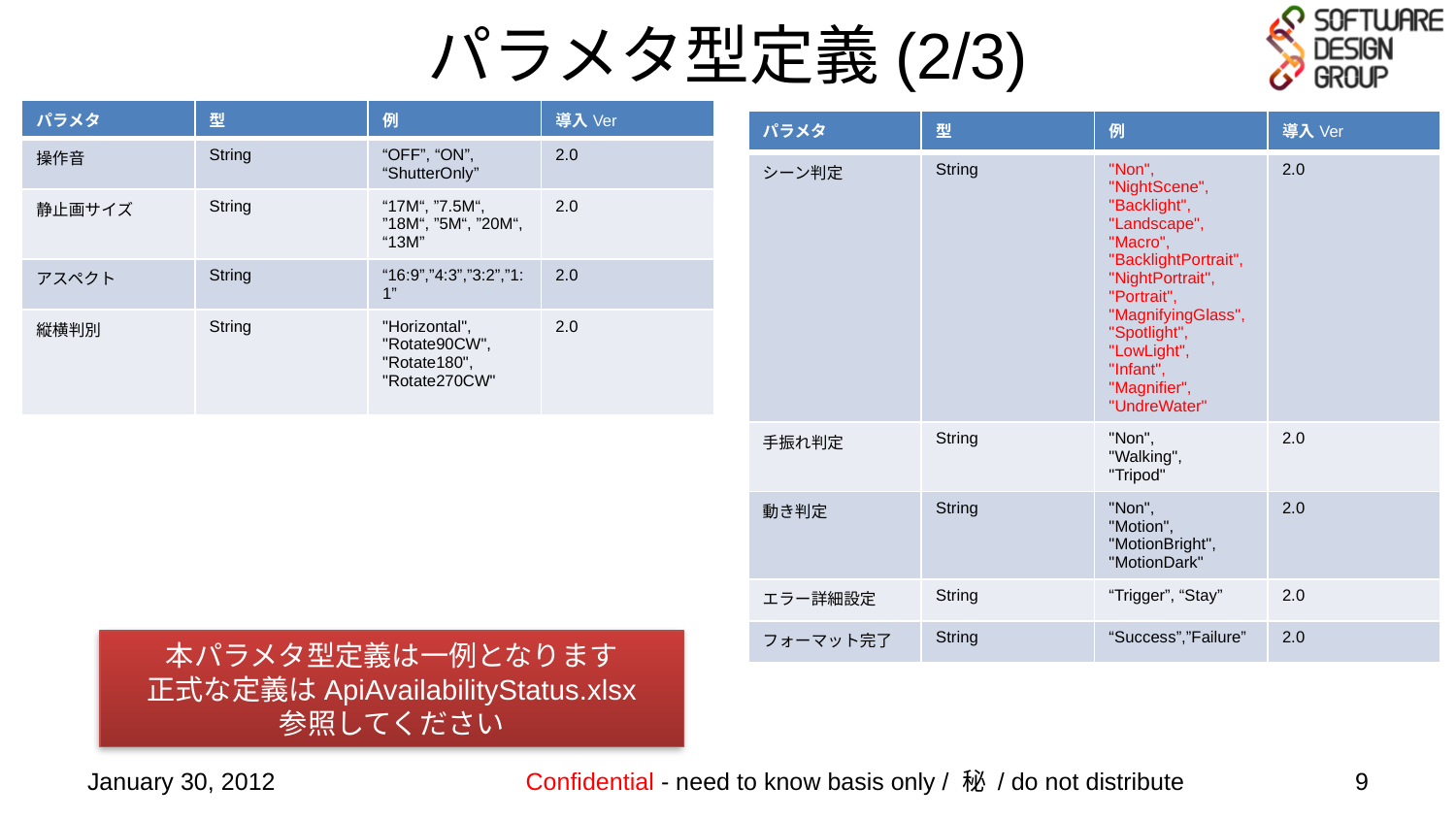

# パラメタ型定義(2/3)
| パラメタ | 型 | 例 | 導入Ver |
| --- | --- | --- | --- |
| 操作音 | String | “OFF”, “ON”, “ShutterOnly” | 2.0 |
| 静止画サイズ | String | “17M“, ”7.5M“, ”18M“, ”5M“, ”20M“, “13M” | 2.0 |
| アスペクト | String | “16:9”,”4:3”,”3:2”,”1:1” | 2.0 |
| 縦横判別 | String | "Horizontal", "Rotate90CW", "Rotate180", "Rotate270CW" | 2.0 |
| パラメタ | 型 | 例 | 導入Ver |
| --- | --- | --- | --- |
| シーン判定 | String | "Non", "NightScene", "Backlight", "Landscape", "Macro", "BacklightPortrait", "NightPortrait", "Portrait", "MagnifyingGlass", "Spotlight", "LowLight", "Infant", "Magnifier", "UndreWater" | 2.0 |
| 手振れ判定 | String | "Non", "Walking", "Tripod" | 2.0 |
| 動き判定 | String | "Non", "Motion", "MotionBright", "MotionDark" | 2.0 |
| エラー詳細設定 | String | “Trigger”, “Stay” | 2.0 |
| フォーマット完了 | String | “Success”,”Failure” | 2.0 |
本パラメタ型定義は一例となります
正式な定義はApiAvailabilityStatus.xlsx
参照してください
January 30, 2012
Confidential - need to know basis only / 秘 / do not distribute
9